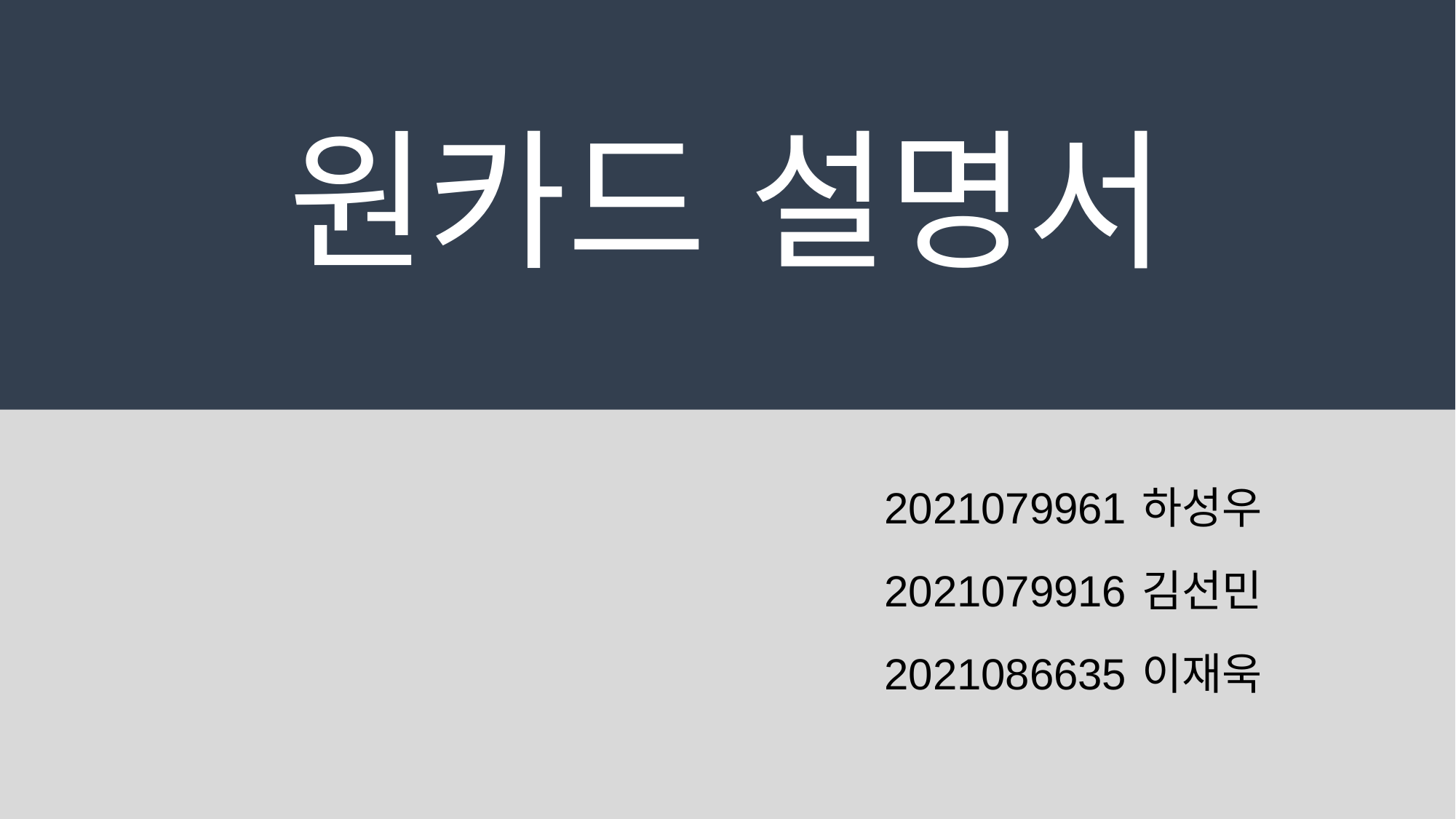

# 원카드 설명서
2021079961 하성우
2021079916 김선민
2021086635 이재욱